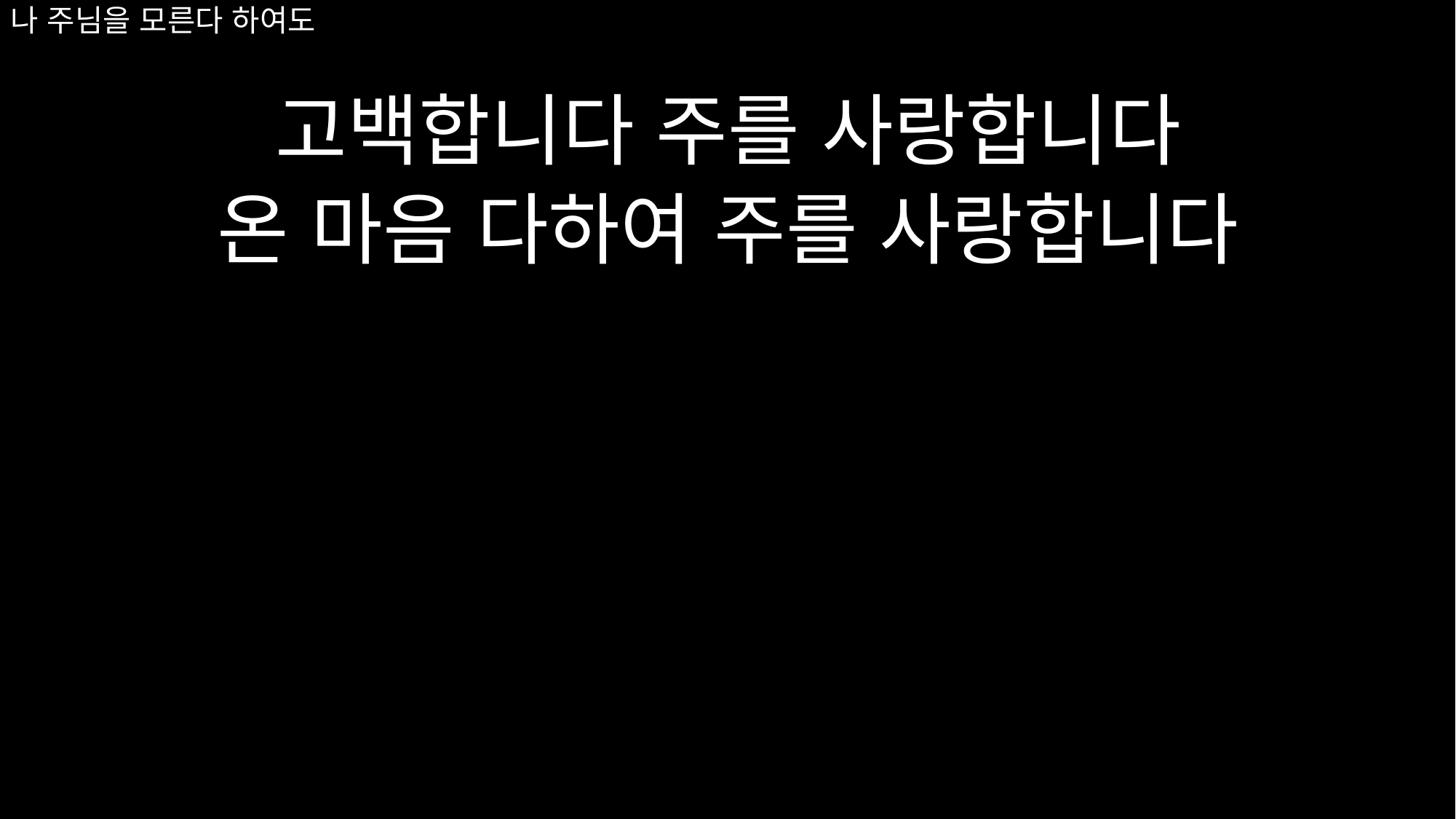

고백합니다 주를 사랑합니다
온 마음 다하여 주를 사랑합니다

# 나 주님을 모른다 하여도